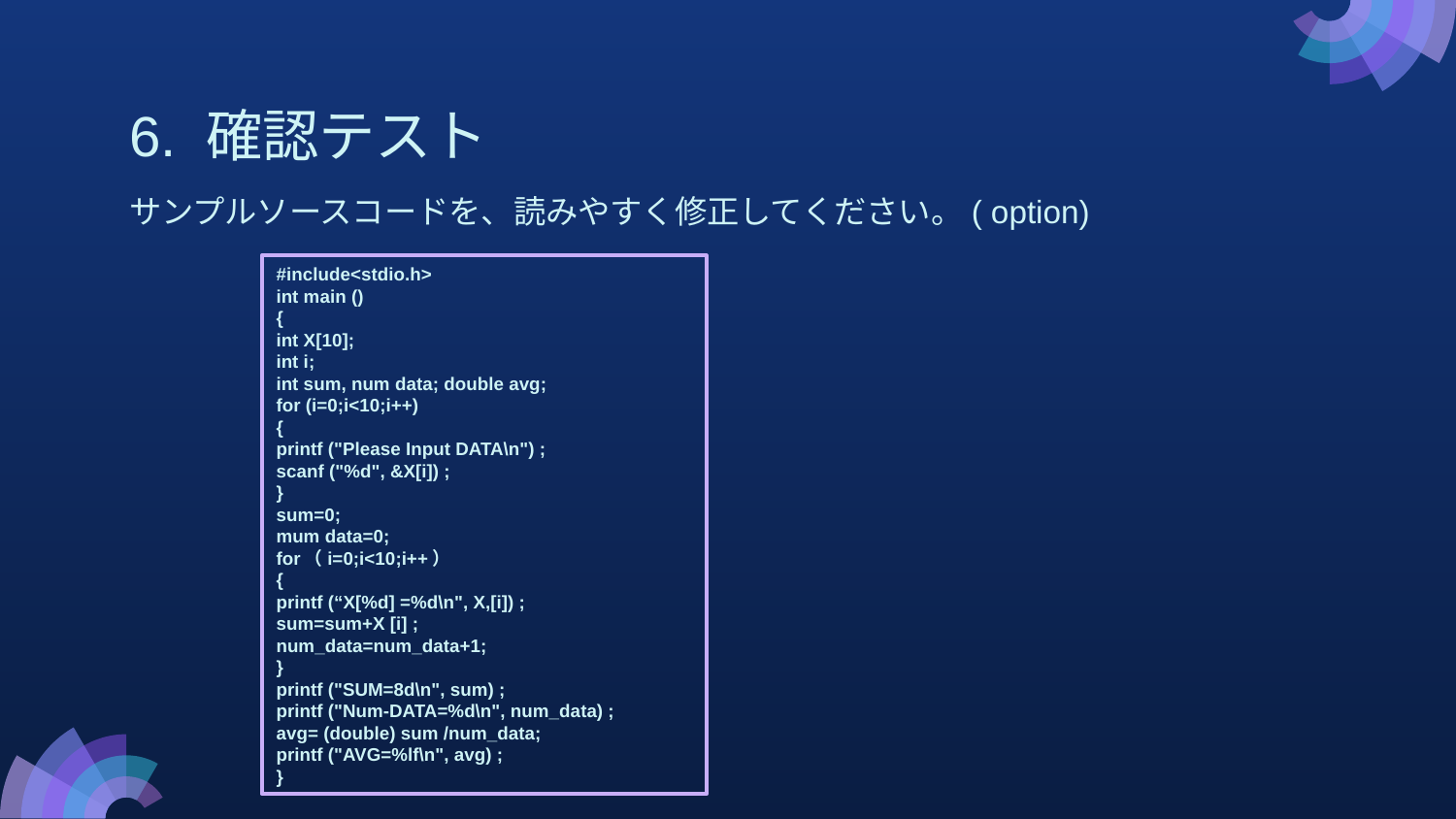

# 6. 確認テスト
サンプルソースコードを、読みやすく修正してください。( option)
#include<stdio.h>
int main ()
{
int X[10];
int i;
int sum, num data; double avg;
for (i=0;i<10;i++)
{
printf ("Please Input DATA\n") ;
scanf ("%d", &X[i]) ;
}
sum=0;
mum data=0;
for（i=0;i<10;i++）
{
printf (“X[%d] =%d\n", X,[i]) ;
sum=sum+X [i] ;
num_data=num_data+1;
}
printf ("SUM=8d\n", sum) ;
printf ("Num-DATA=%d\n", num_data) ;
avg= (double) sum /num_data;
printf ("AVG=%lf\n", avg) ;
}